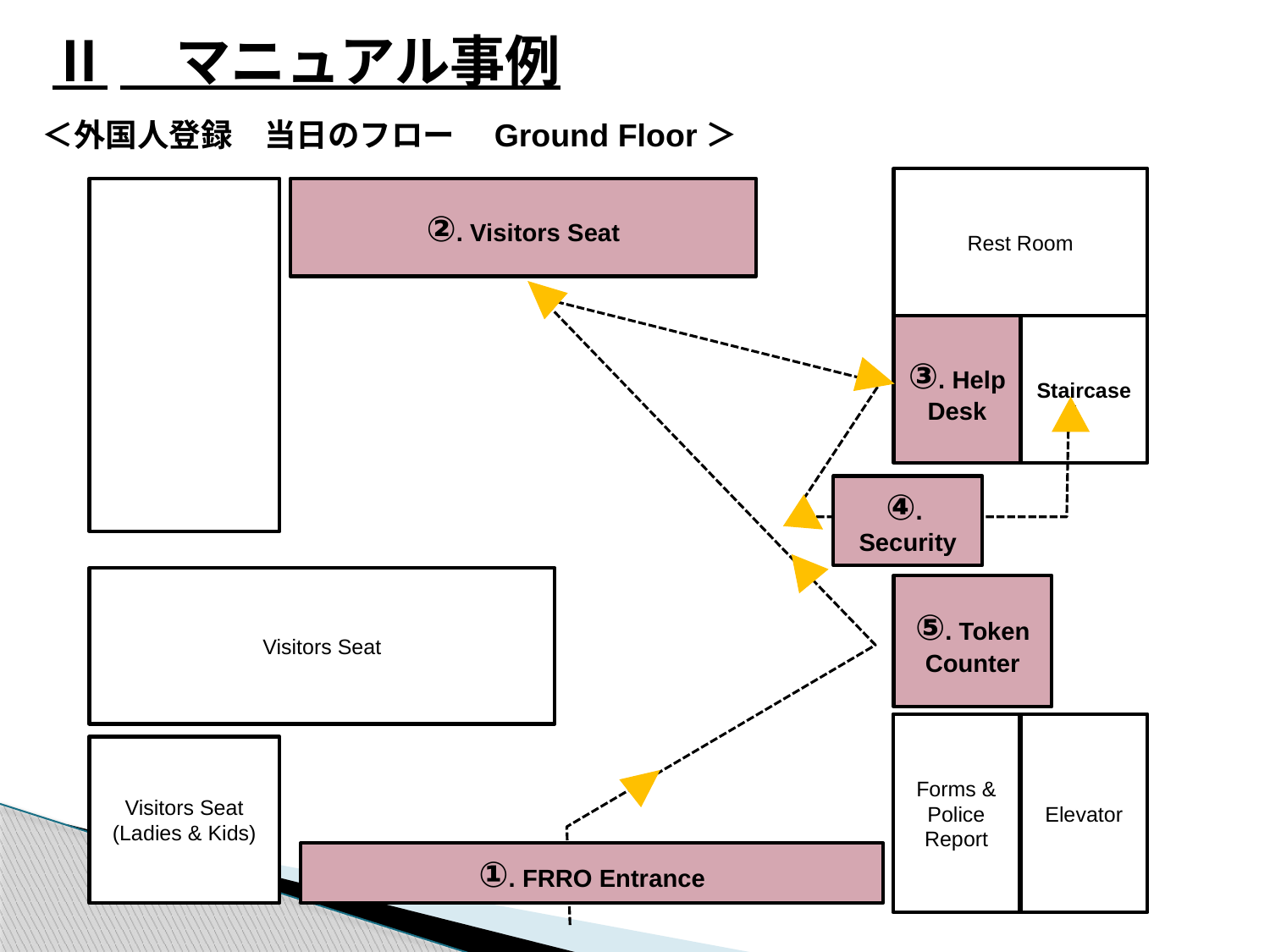

Ⅱ　マニュアル事例
＜外国人登録　当日のフロー　Ground Floor＞
Rest Room

②. Visitors Seat

③. Help Desk
Staircase

④.
Security

Visitors Seat
⑤. Token
Counter
Elevator
Visitors Seat
(Ladies & Kids)

①. FRRO Entrance
Forms & Police Report